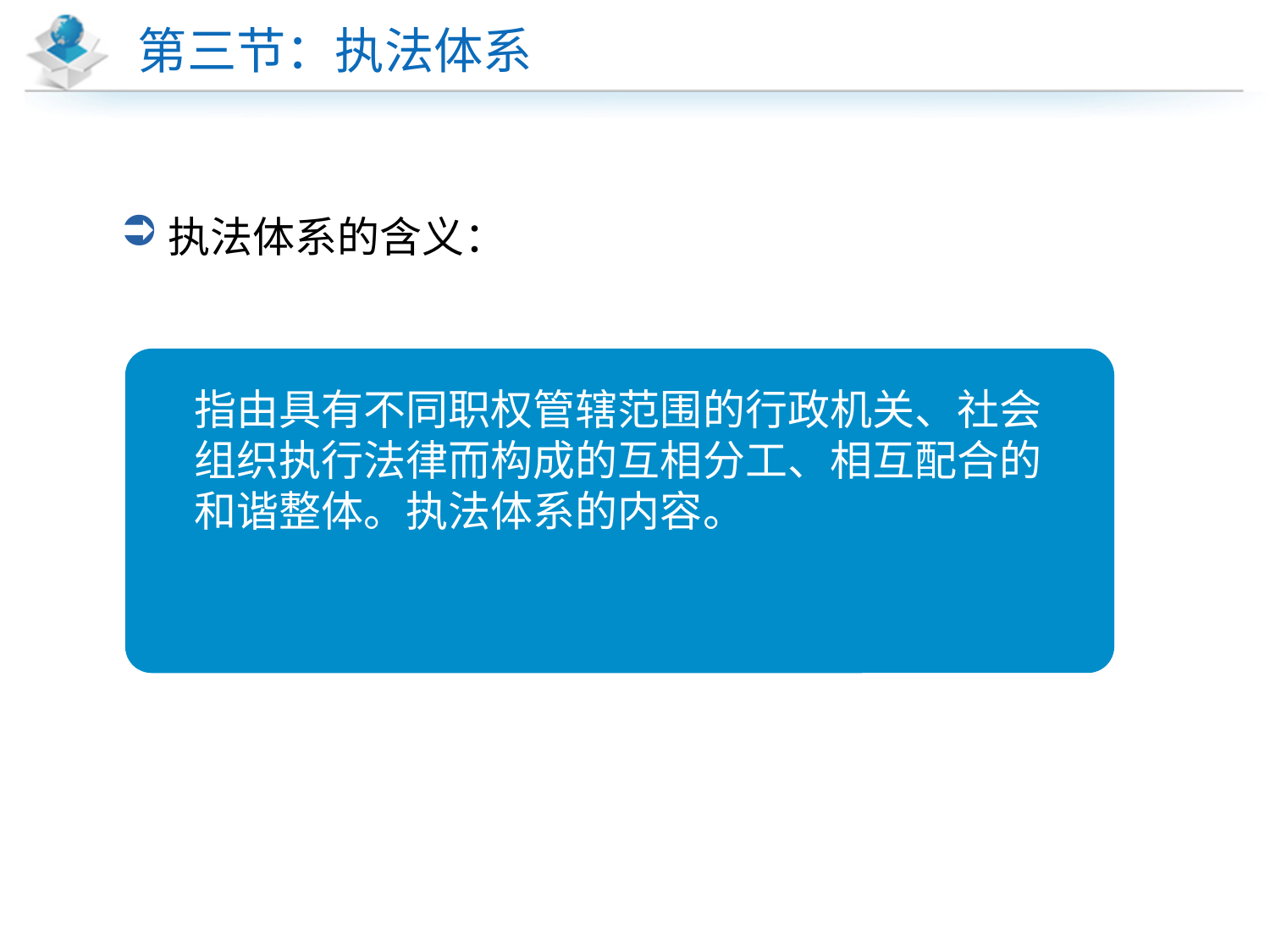

# 第三节：执法体系
执法体系的含义：

指由具有不同职权管辖范围的行政机关、社会组织执行法律而构成的互相分工、相互配合的和谐整体。执法体系的内容。